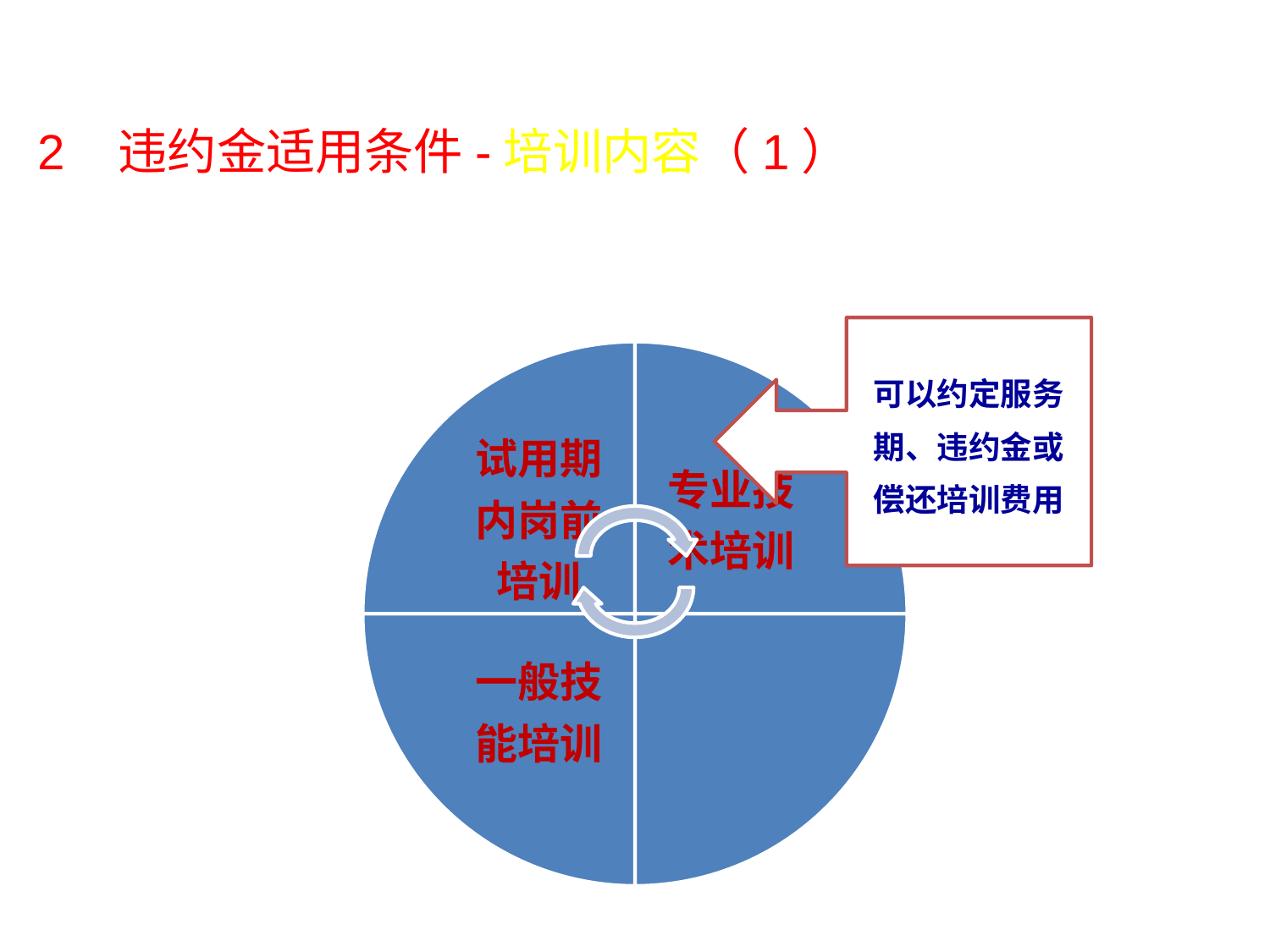

# 2   违约金适用条件-培训内容（1）
试用期内岗前培训
专业技术培训
一般技能培训
可以约定服务期、违约金或偿还培训费用